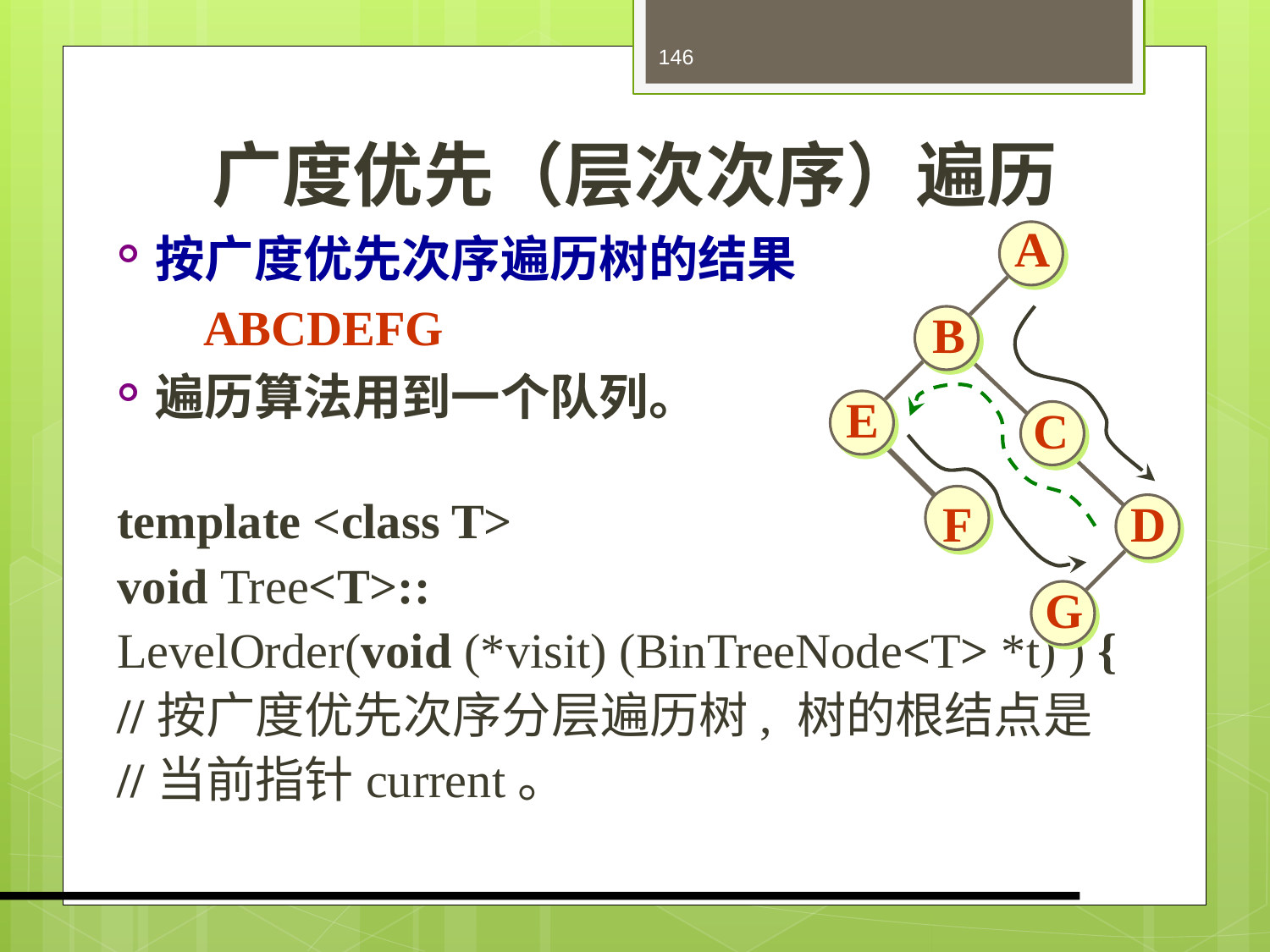

146
# 广度优先（层次次序）遍历
A

B

E

C

F
D

G

按广度优先次序遍历树的结果
       ABCDEFG
遍历算法用到一个队列。

template <class T>
void Tree<T>::
LevelOrder(void (*visit) (BinTreeNode<T> *t) ) {
//按广度优先次序分层遍历树, 树的根结点是
//当前指针current。